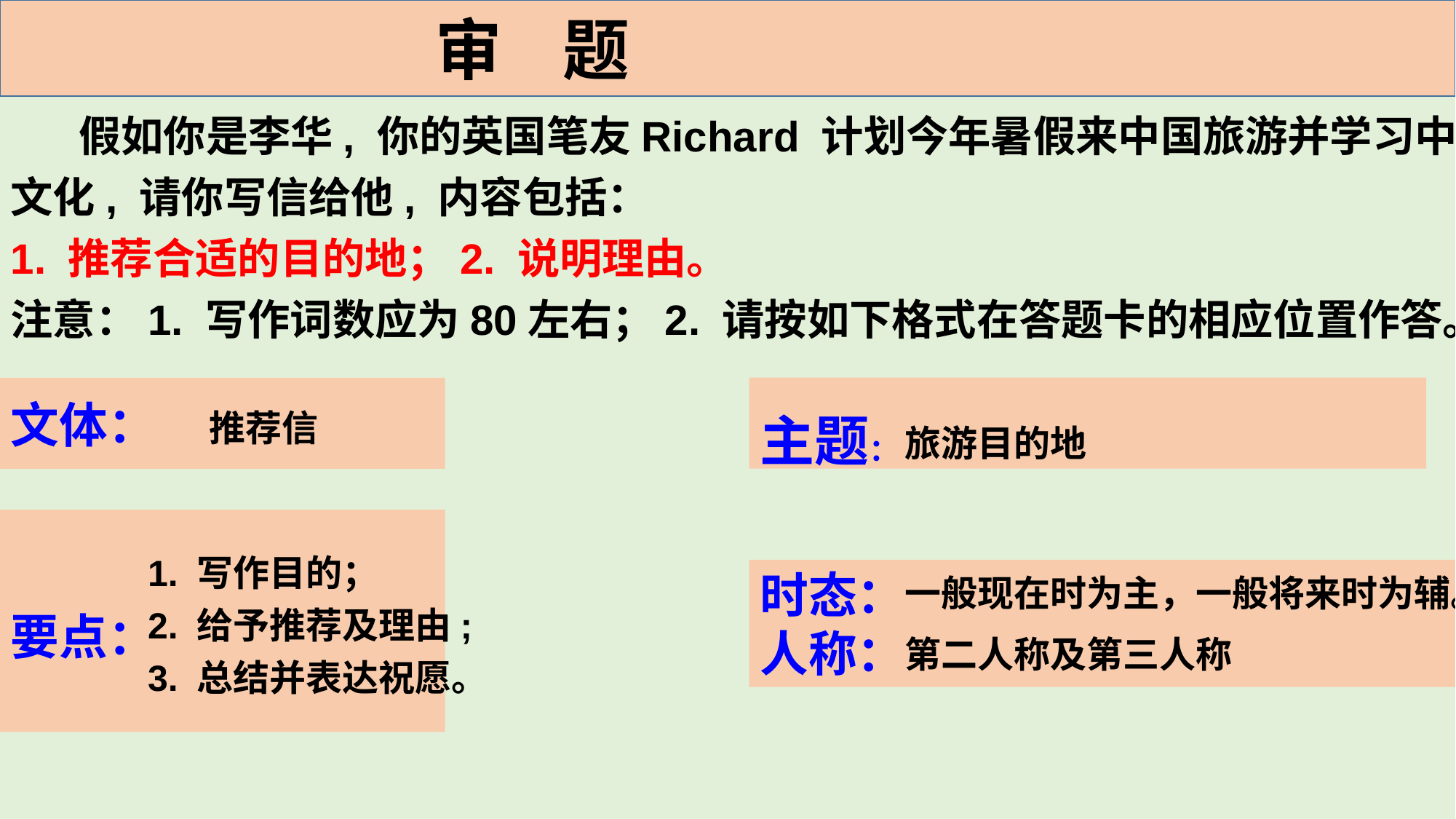

# 审    题

      假如你是李华, 你的英国笔友Richard 计划今年暑假来中国旅游并学习中国
文化, 请你写信给他, 内容包括：
1. 推荐合适的目的地；2. 说明理由。
注意：1. 写作词数应为80左右；2. 请按如下格式在答题卡的相应位置作答。

主题：
文体：
 推荐信
旅游目的地
要点：
1. 写作目的；
2. 给予推荐及理由;
3. 总结并表达祝愿。
时态：
人称：
一般现在时为主，一般将来时为辅。
第二人称及第三人称